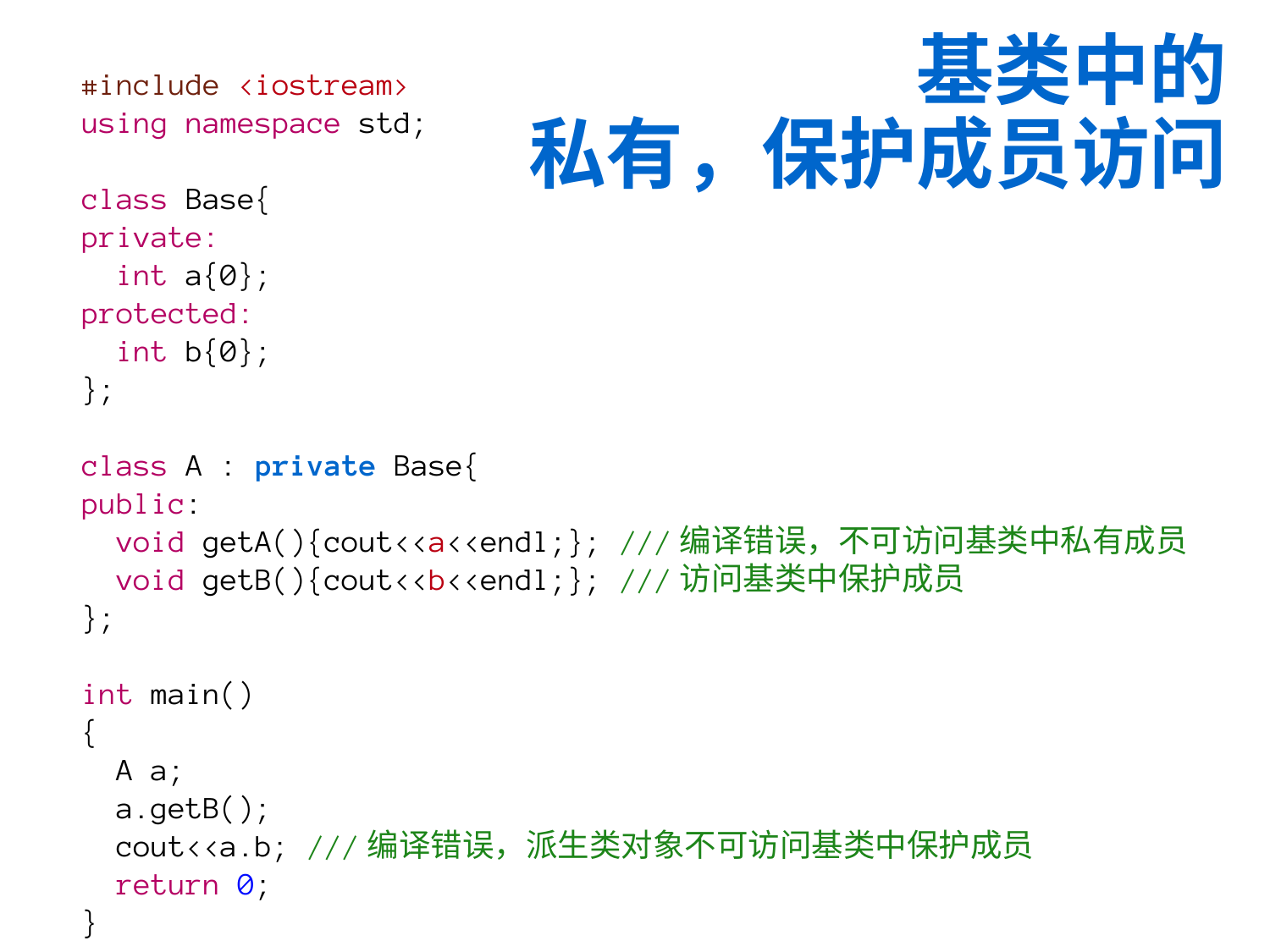

# 基类中的 私有，保护成员访问
#include <iostream>
using namespace std;

class Base{
private:
  int a{0};
protected:
  int b{0};
};

class A : private Base{
public:
  void getA(){cout<<a<<endl;}; ///编译错误，不可访问基类中私有成员
  void getB(){cout<<b<<endl;}; ///访问基类中保护成员
};

int main()
{
  A a;
  a.getB();
  cout<<a.b; ///编译错误，派生类对象不可访问基类中保护成员
  return 0;
}